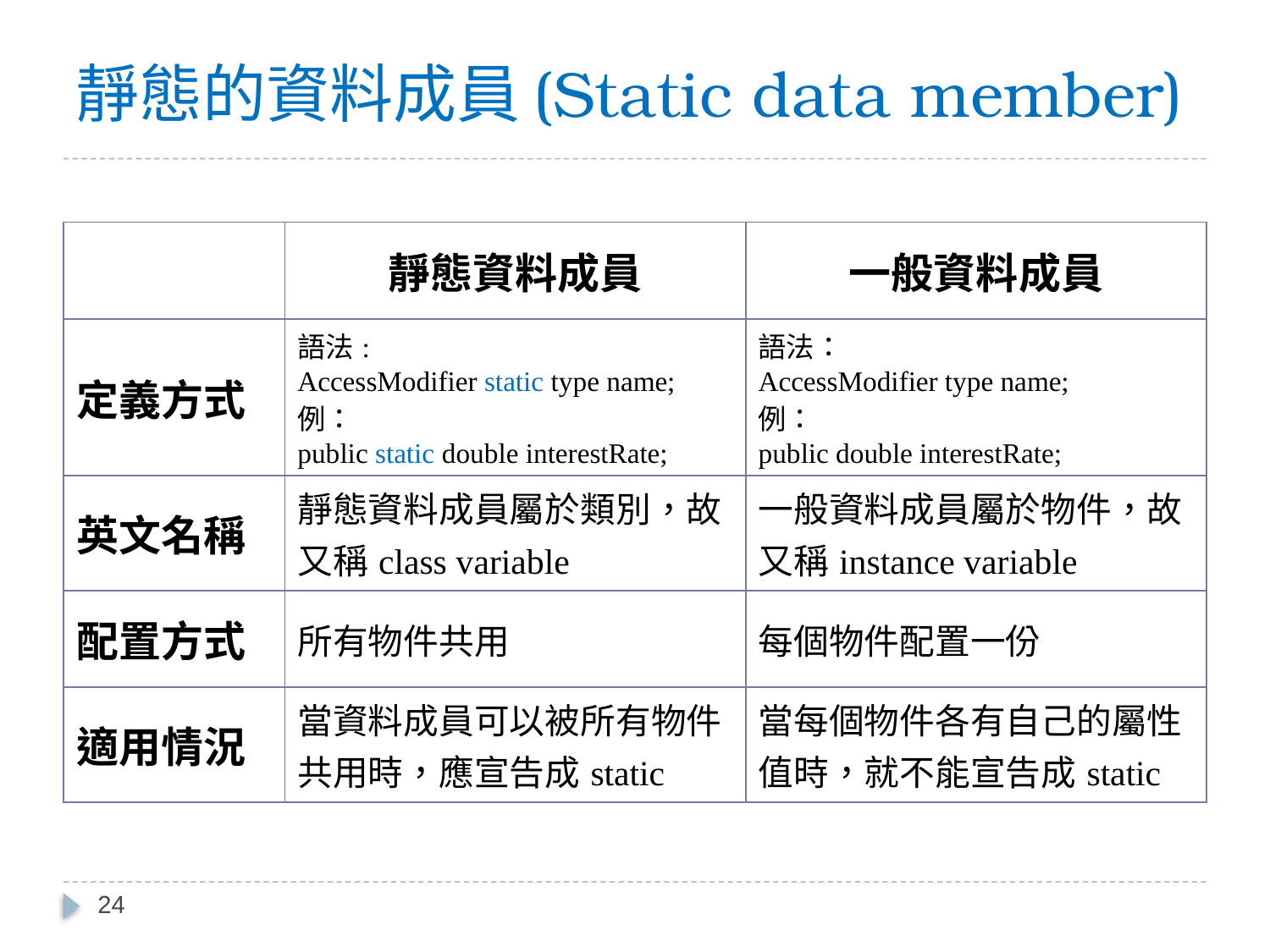

# 靜態的資料成員(Static data member)
|  | 靜態資料成員 | 一般資料成員 |
| --- | --- | --- |
| 定義方式 | 語法: AccessModifier static type name; 例： public static double interestRate; | 語法： AccessModifier type name; 例： public double interestRate; |
| 英文名稱 | 靜態資料成員屬於類別，故又稱class variable | 一般資料成員屬於物件，故又稱instance variable |
| 配置方式 | 所有物件共用 | 每個物件配置一份 |
| 適用情況 | 當資料成員可以被所有物件共用時，應宣告成static | 當每個物件各有自己的屬性值時，就不能宣告成static |
24